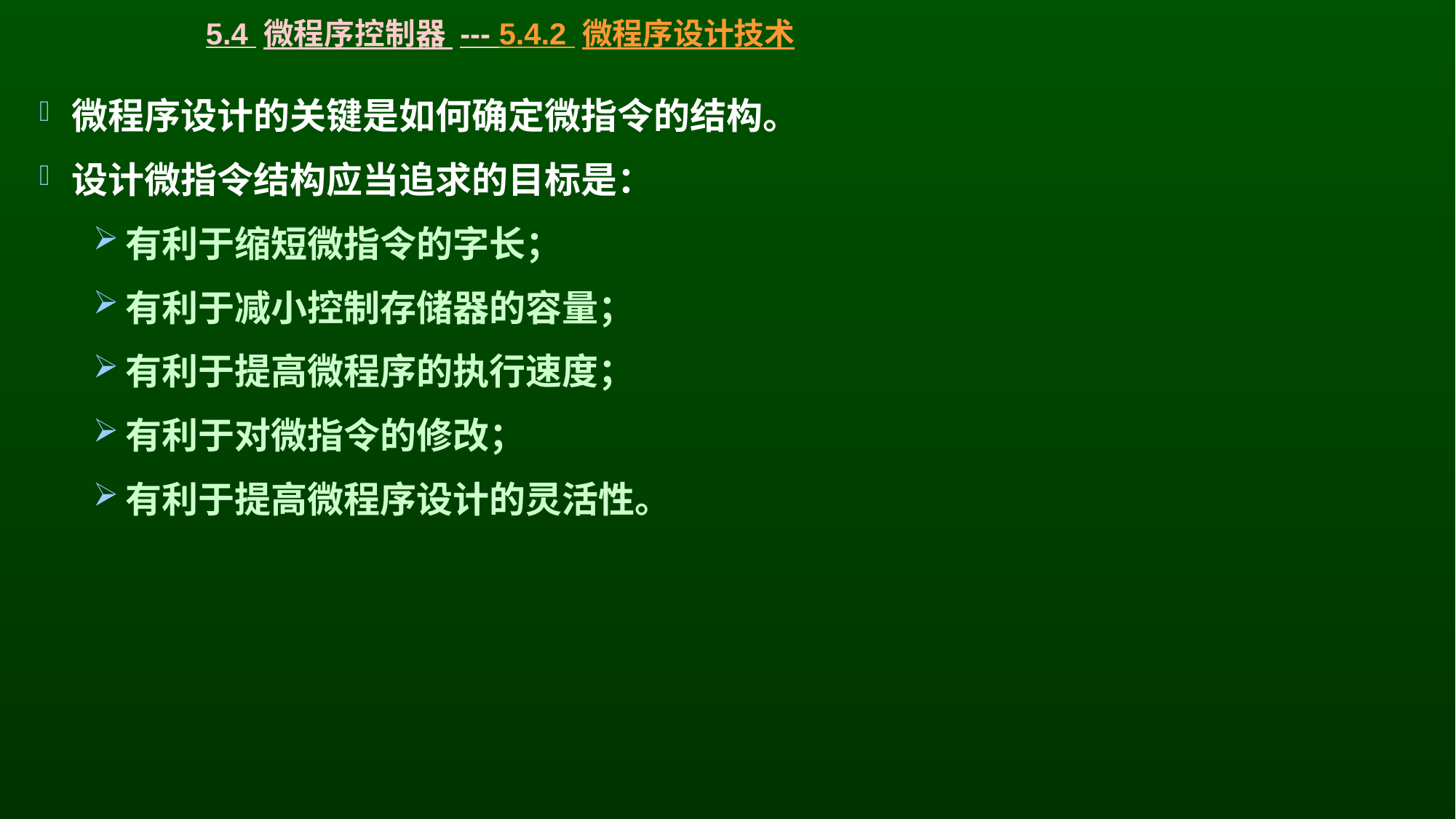

# 5.4 微程序控制器 --- 5.4.2 微程序设计技术
微程序设计的关键是如何确定微指令的结构。
设计微指令结构应当追求的目标是：
有利于缩短微指令的字长；
有利于减小控制存储器的容量；
有利于提高微程序的执行速度；
有利于对微指令的修改；
有利于提高微程序设计的灵活性。